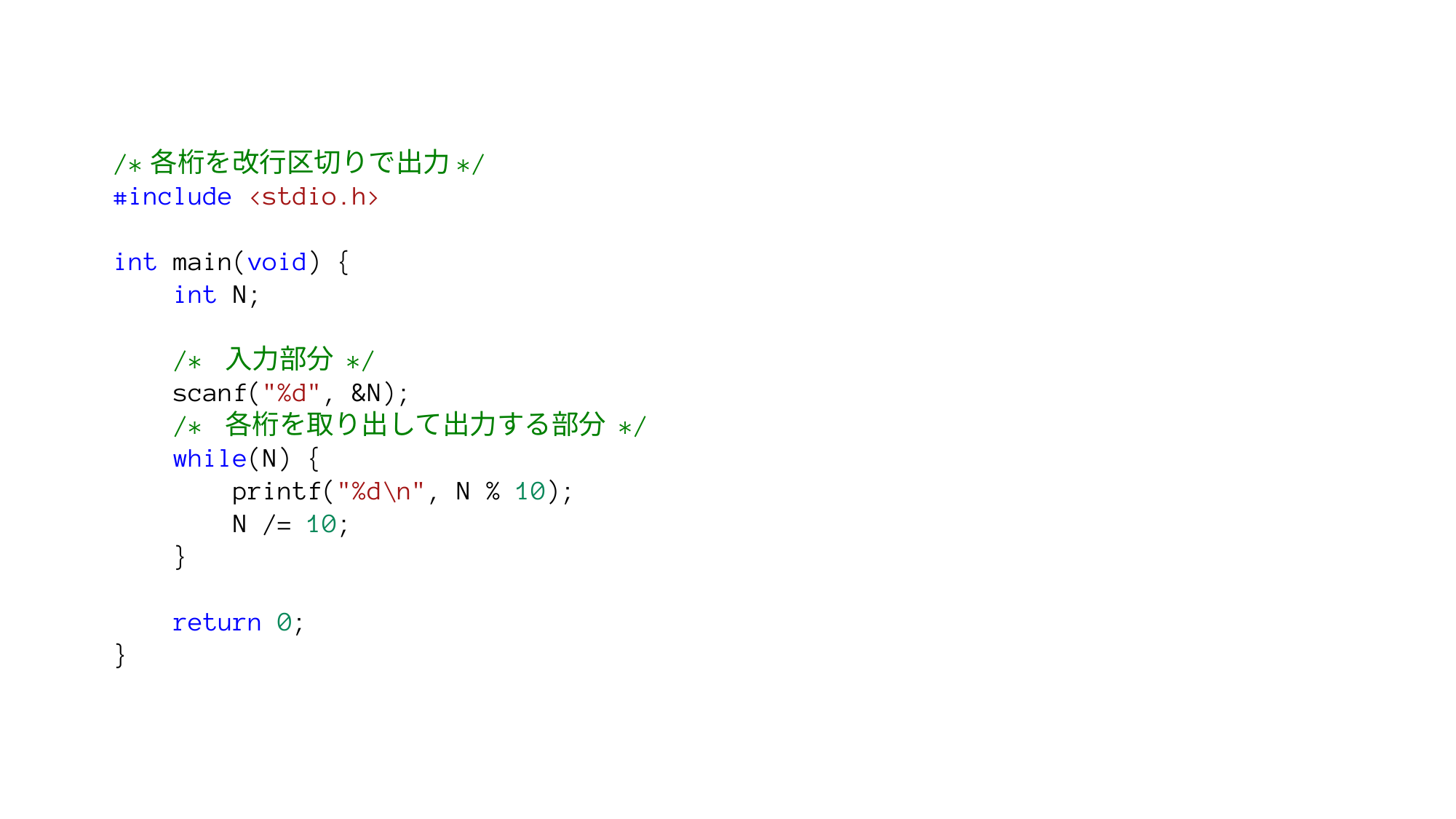

/*各桁を改行区切りで出力*/
#include <stdio.h>
int main(void) {
    int N;
    /* 入力部分 */
    scanf("%d", &N);
    /* 各桁を取り出して出力する部分 */
    while(N) {
        printf("%d\n", N % 10);
        N /= 10;
    }
    return 0;
}